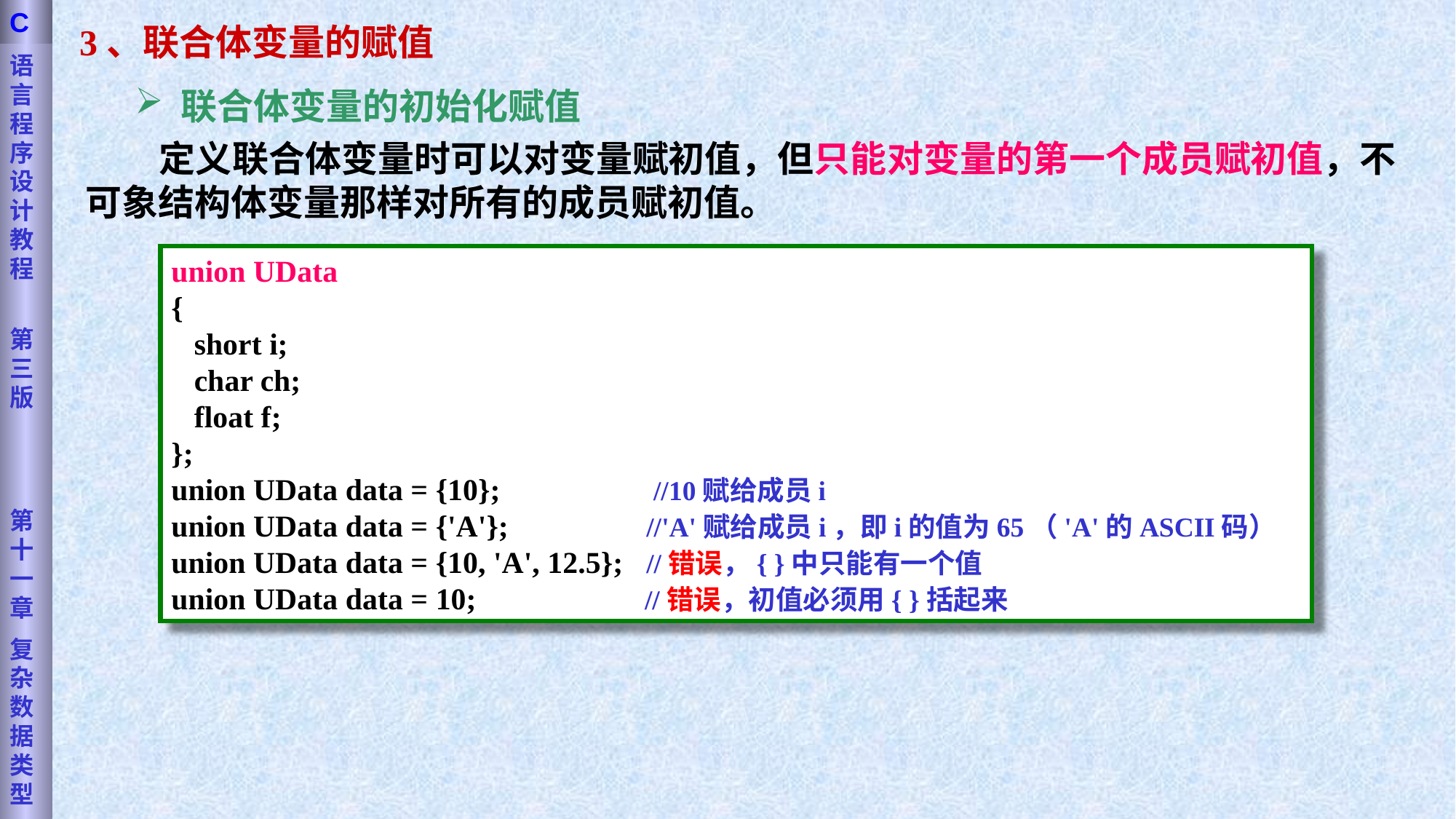

语言程序设计教程
第三版

第十一章
复杂数据类型
C
3、联合体变量的赋值
 联合体变量的初始化赋值
        定义联合体变量时可以对变量赋初值，但只能对变量的第一个成员赋初值，不可象结构体变量那样对所有的成员赋初值。
union UData
{
   short i;
   char ch;
   float f;
};
union UData data = {10};                    //10赋给成员i
union UData data = {'A'};                  //'A'赋给成员i，即i的值为65（'A'的ASCII码）
union UData data = {10, 'A', 12.5};   //错误，{ }中只能有一个值
union UData data = 10;                      //错误，初值必须用{ }括起来